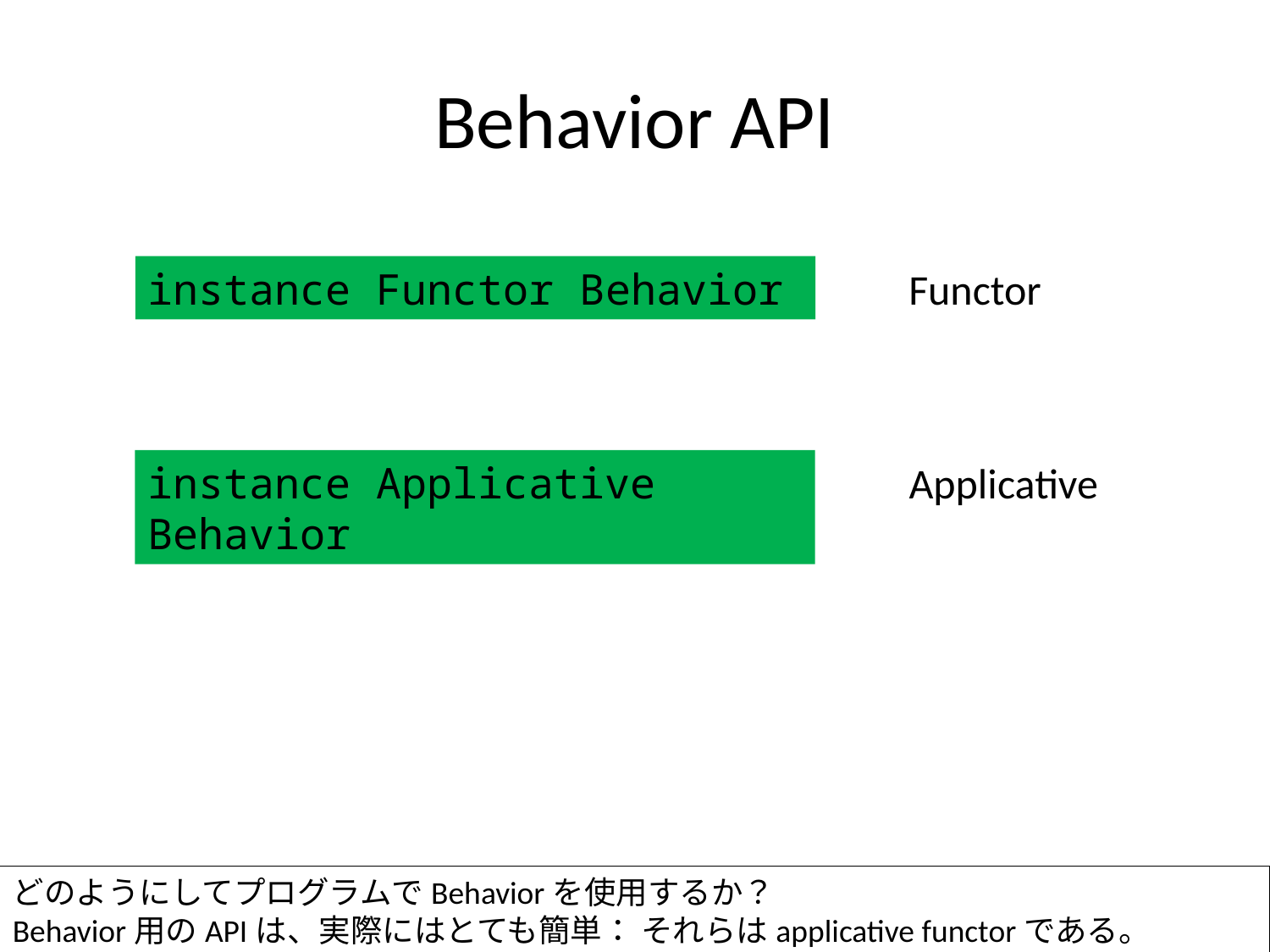

# Behavior API
instance Functor Behavior
Functor
instance Applicative Behavior
Applicative
どのようにしてプログラムでBehaviorを使用するか？
Behavior用のAPIは、実際にはとても簡単： それらはapplicative functorである。